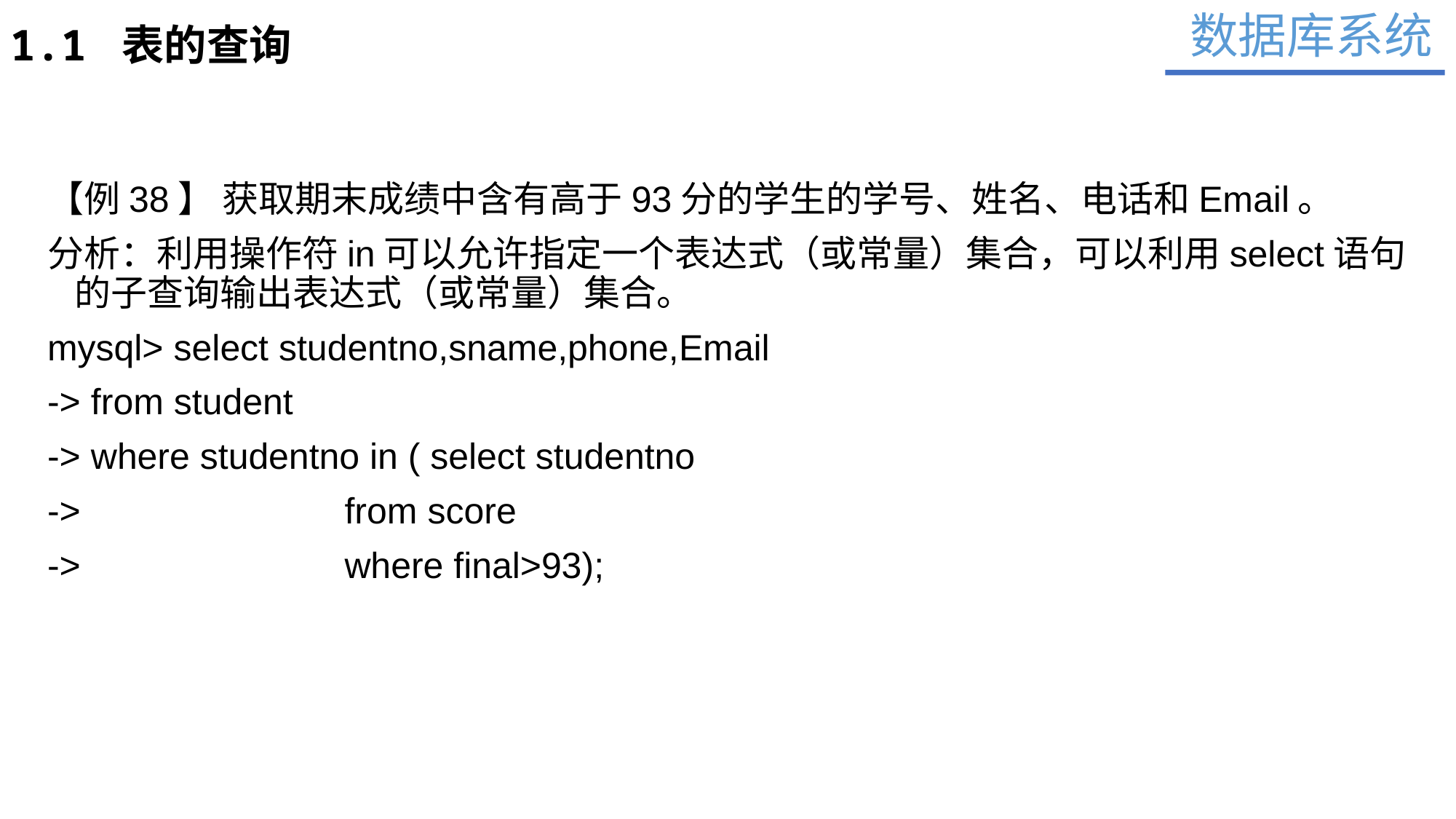

数据库系统
1.1 表的查询

【例38】 获取期末成绩中含有高于93分的学生的学号、姓名、电话和Email。
分析：利用操作符in可以允许指定一个表达式（或常量）集合，可以利用select语句的子查询输出表达式（或常量）集合。
mysql> select studentno,sname,phone,Email
-> from student
-> where studentno in ( select studentno
->                          from score
->                          where final>93);